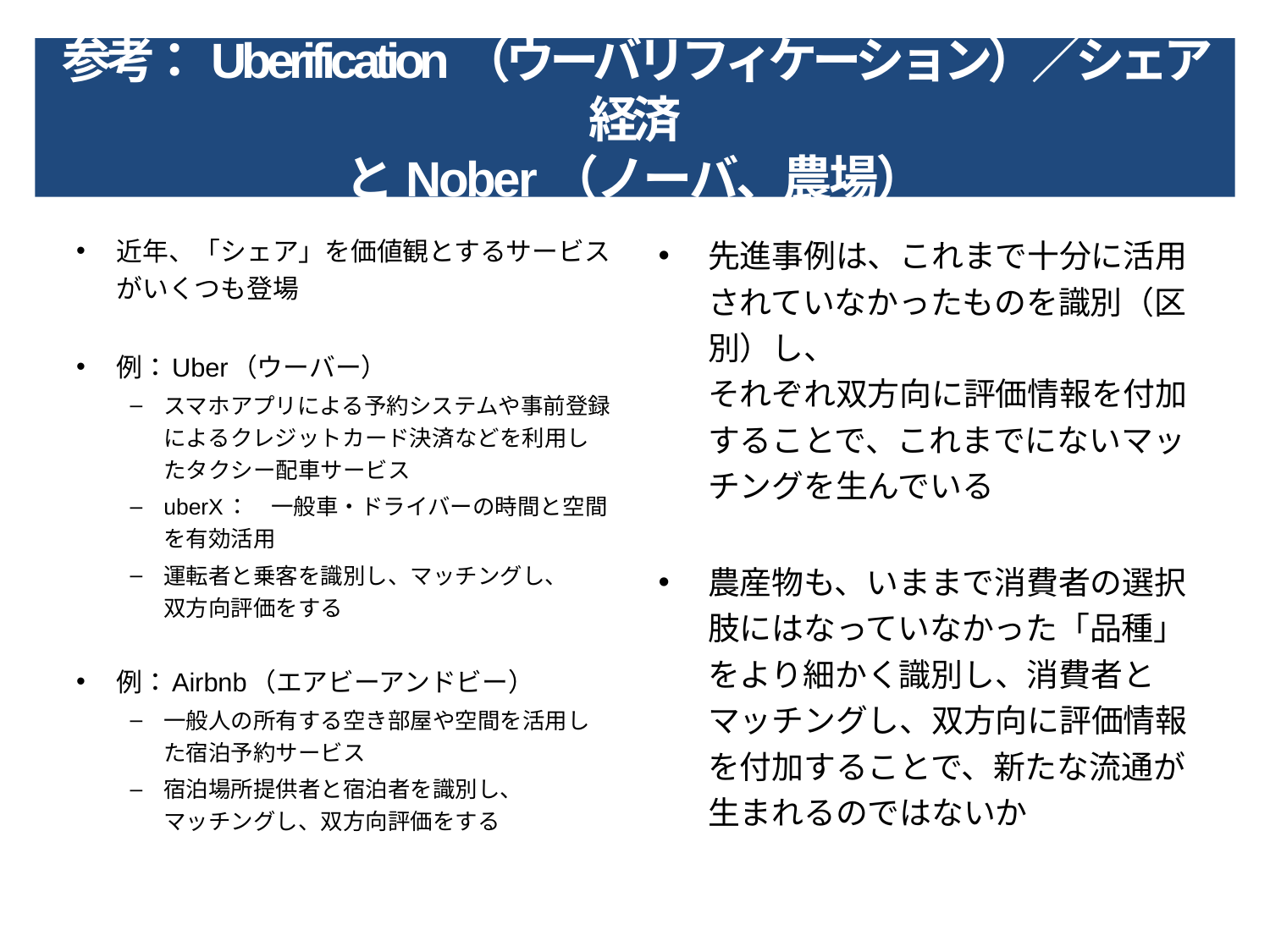

# 参考：Uberification（ウーバリフィケーション）／シェア経済 とNober（ノーバ、農場）
近年、「シェア」を価値観とするサービスがいくつも登場

例：Uber（ウーバー）
スマホアプリによる予約システムや事前登録によるクレジットカード決済などを利用したタクシー配車サービス
uberX：　一般車・ドライバーの時間と空間を有効活用
運転者と乗客を識別し、マッチングし、
双方向評価をする

例：Airbnb（エアビーアンドビー）
一般人の所有する空き部屋や空間を活用した宿泊予約サービス
宿泊場所提供者と宿泊者を識別し、
マッチングし、双方向評価をする
先進事例は、これまで十分に活用されていなかったものを識別（区別）し、
それぞれ双方向に評価情報を付加することで、これまでにないマッチングを生んでいる

農産物も、いままで消費者の選択肢にはなっていなかった「品種」をより細かく識別し、消費者とマッチングし、双方向に評価情報を付加することで、新たな流通が生まれるのではないか